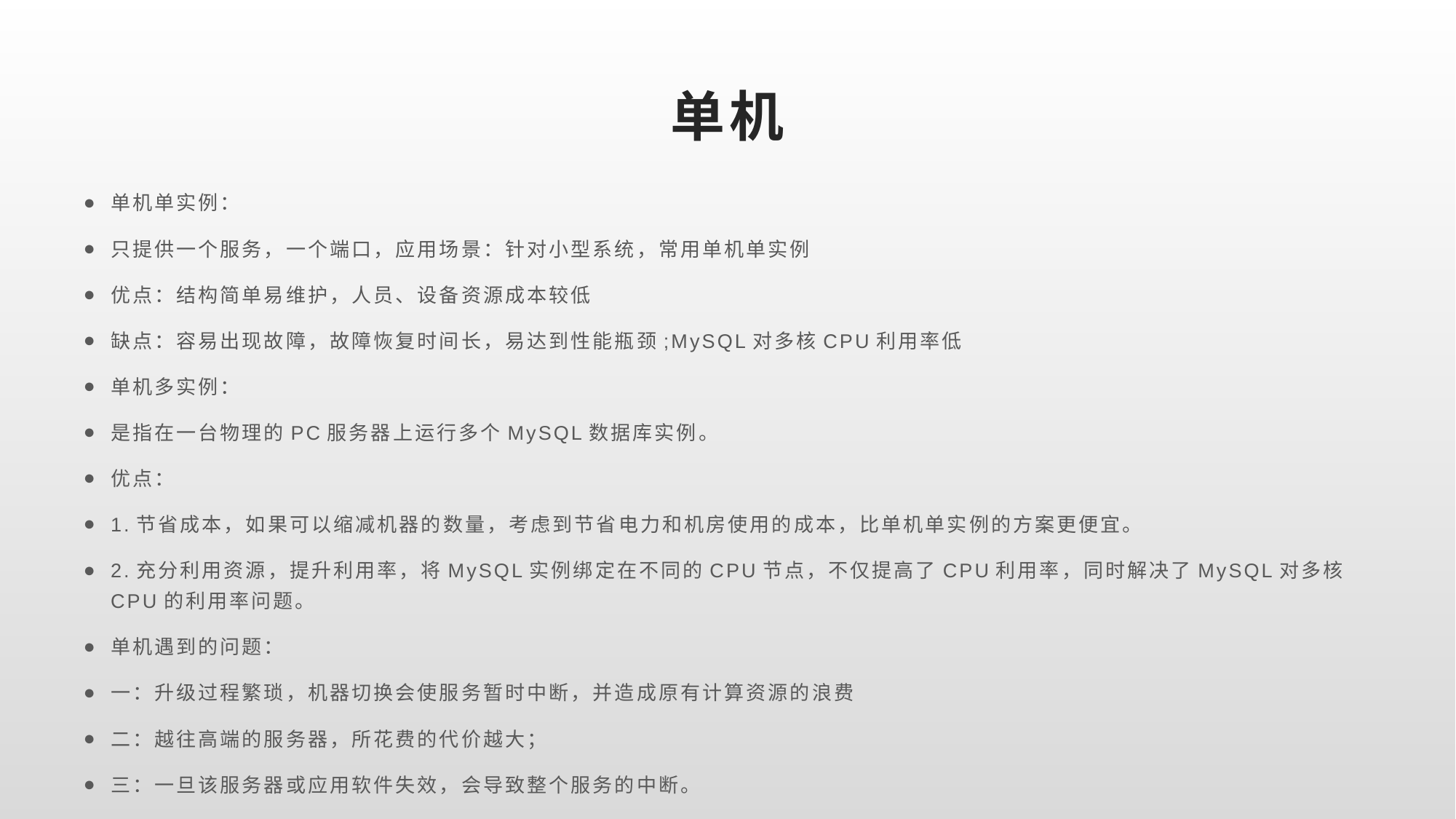

# 单机
单机单实例：
只提供一个服务，一个端口，应用场景：针对小型系统，常用单机单实例
优点：结构简单易维护，人员、设备资源成本较低
缺点：容易出现故障，故障恢复时间长，易达到性能瓶颈;MySQL对多核CPU利用率低
单机多实例：
是指在一台物理的PC服务器上运行多个MySQL数据库实例。
优点：
1.节省成本，如果可以缩减机器的数量，考虑到节省电力和机房使用的成本，比单机单实例的方案更便宜。
2.充分利用资源，提升利用率，将MySQL实例绑定在不同的CPU节点，不仅提高了CPU利用率，同时解决了MySQL对多核CPU的利用率问题。
单机遇到的问题：
一：升级过程繁琐，机器切换会使服务暂时中断，并造成原有计算资源的浪费
二：越往高端的服务器，所花费的代价越大；
三：一旦该服务器或应用软件失效，会导致整个服务的中断。